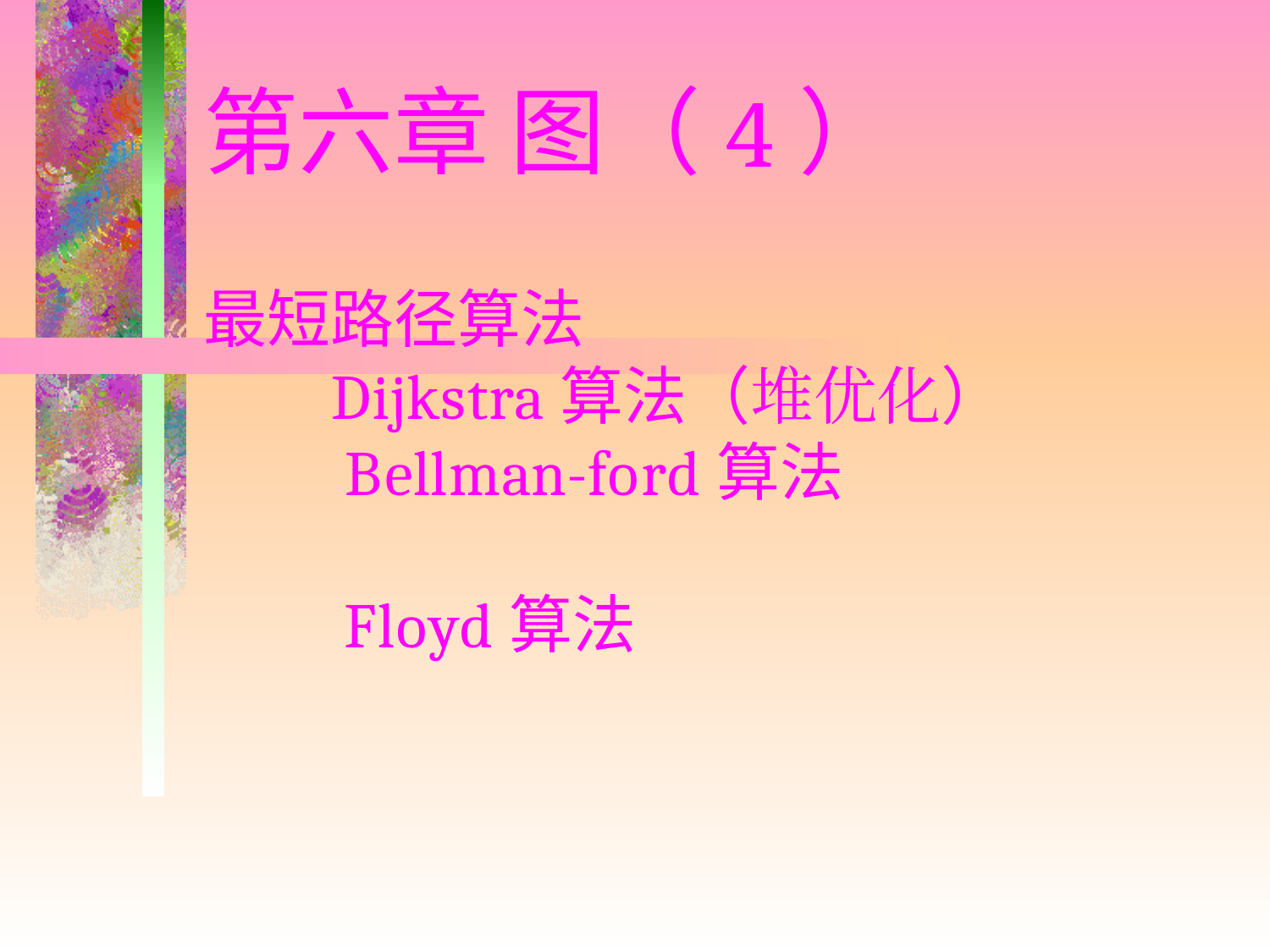

# 第六章 图（4） 最短路径算法 Dijkstra算法（堆优化） Bellman-ford算法 Floyd算法